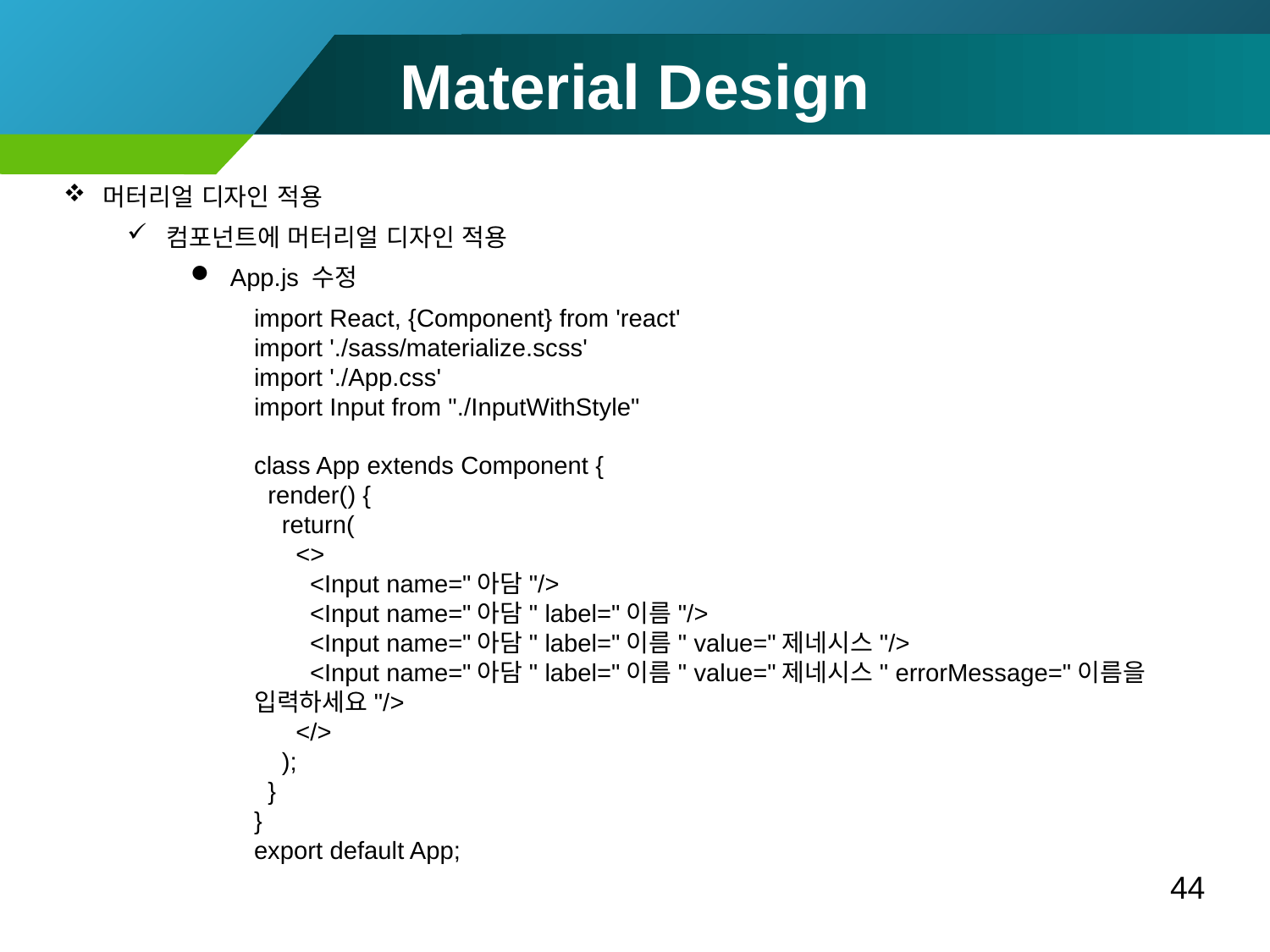

Material Design
머터리얼 디자인 적용
컴포넌트에 머터리얼 디자인 적용
App.js 수정
import React, {Component} from 'react'
import './sass/materialize.scss'
import './App.css'
import Input from "./InputWithStyle"

class App extends Component {
  render() {
    return(
      <>
        <Input name="아담"/>
        <Input name="아담" label="이름"/>
        <Input name="아담" label="이름" value="제네시스"/>
        <Input name="아담" label="이름" value="제네시스" errorMessage="이름을 입력하세요"/>
      </>
    );
  }
}
export default App;
44